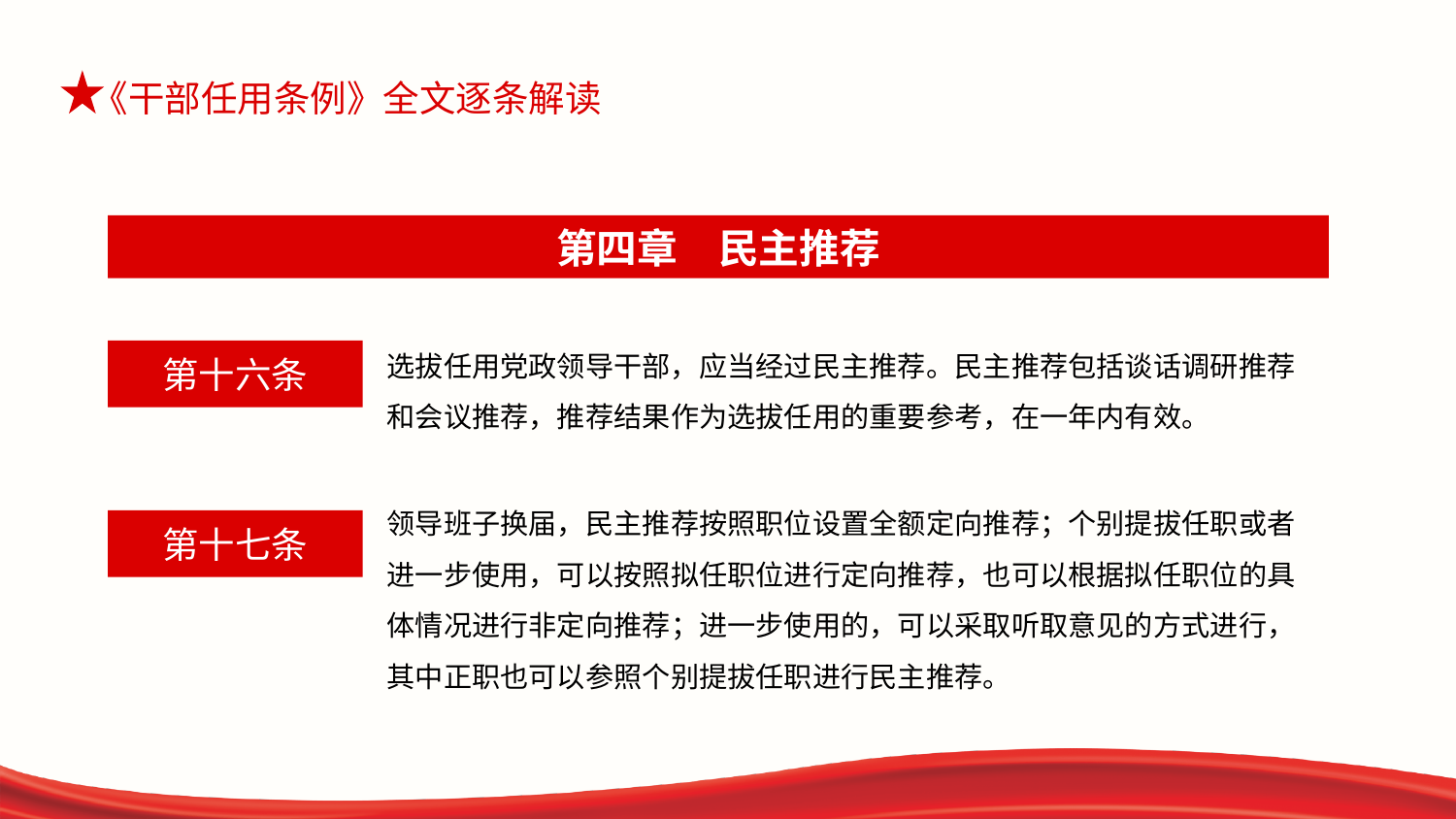

第四章　民主推荐
选拔任用党政领导干部，应当经过民主推荐。民主推荐包括谈话调研推荐和会议推荐，推荐结果作为选拔任用的重要参考，在一年内有效。
第十六条
领导班子换届，民主推荐按照职位设置全额定向推荐；个别提拔任职或者进一步使用，可以按照拟任职位进行定向推荐，也可以根据拟任职位的具体情况进行非定向推荐；进一步使用的，可以采取听取意见的方式进行，其中正职也可以参照个别提拔任职进行民主推荐。
第十七条